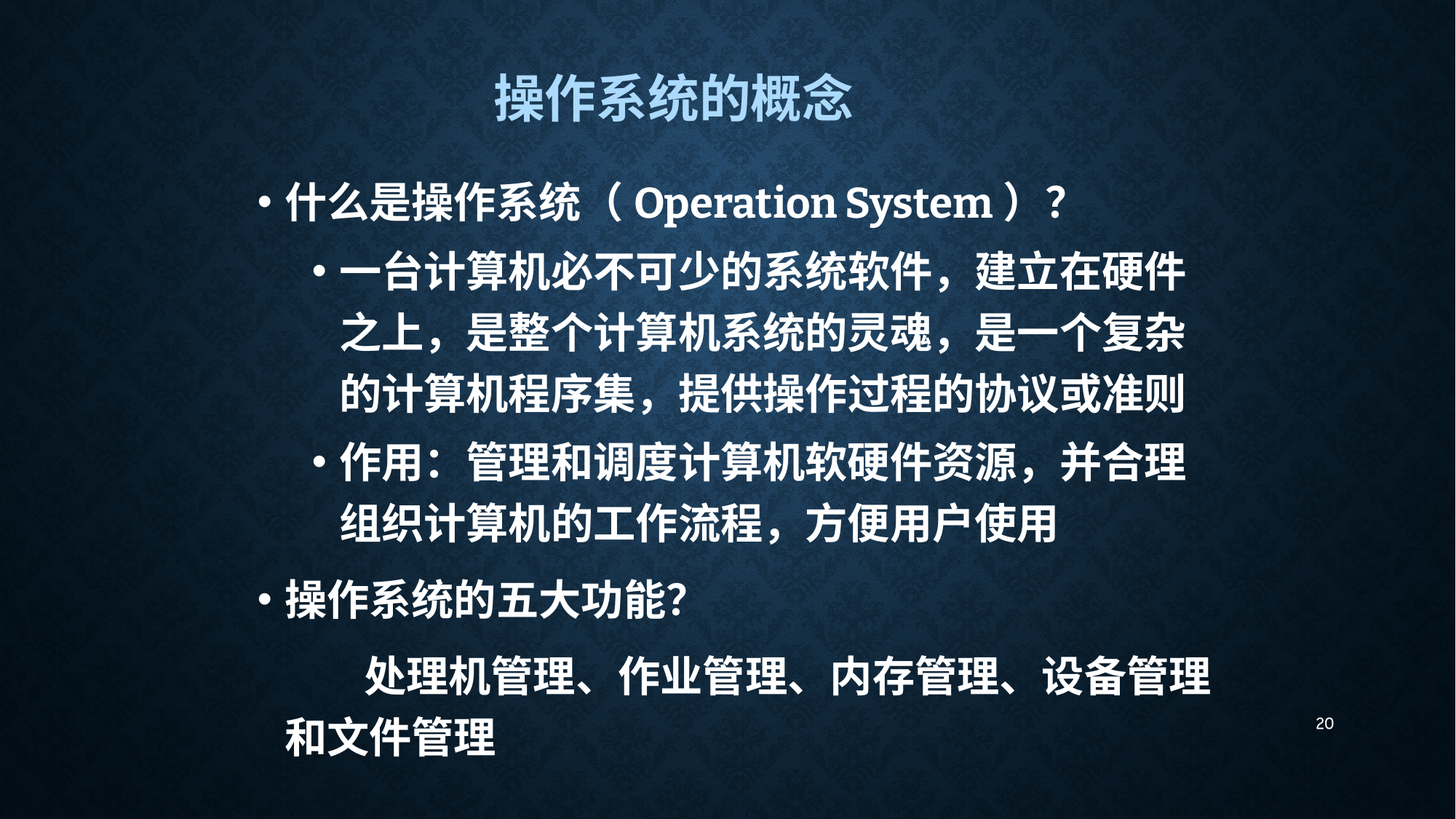

# 操作系统的概念
什么是操作系统（Operation System）？
一台计算机必不可少的系统软件，建立在硬件之上，是整个计算机系统的灵魂，是一个复杂的计算机程序集，提供操作过程的协议或准则
作用：管理和调度计算机软硬件资源，并合理组织计算机的工作流程，方便用户使用
操作系统的五大功能？
          处理机管理、作业管理、内存管理、设备管理和文件管理
20